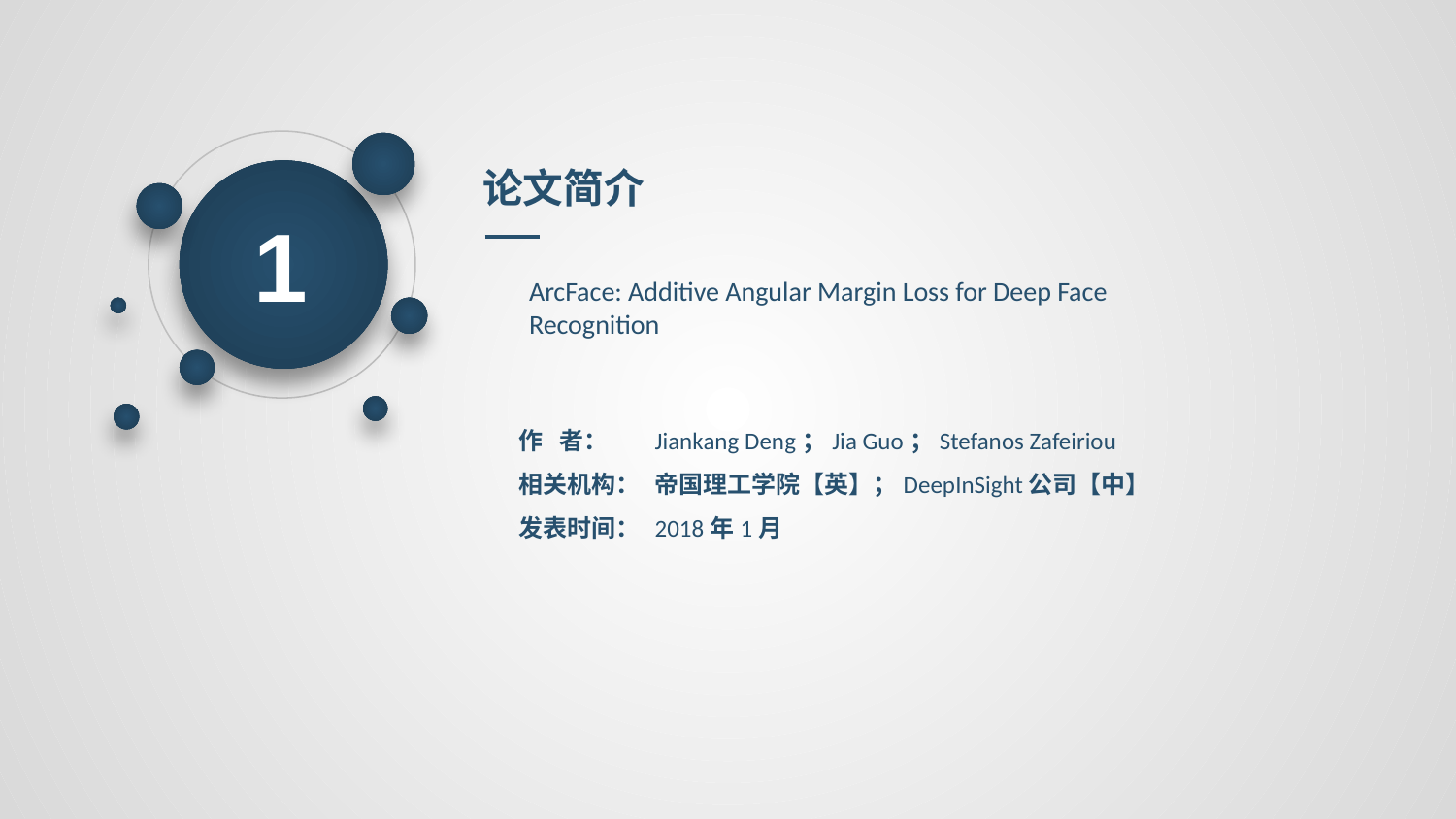

论文简介

1
ArcFace: Additive Angular Margin Loss for Deep Face Recognition

作   者：
相关机构：
发表时间：
Jiankang Deng；Jia Guo；Stefanos Zafeiriou
帝国理工学院【英】；DeepInSight公司【中】
2018年1月